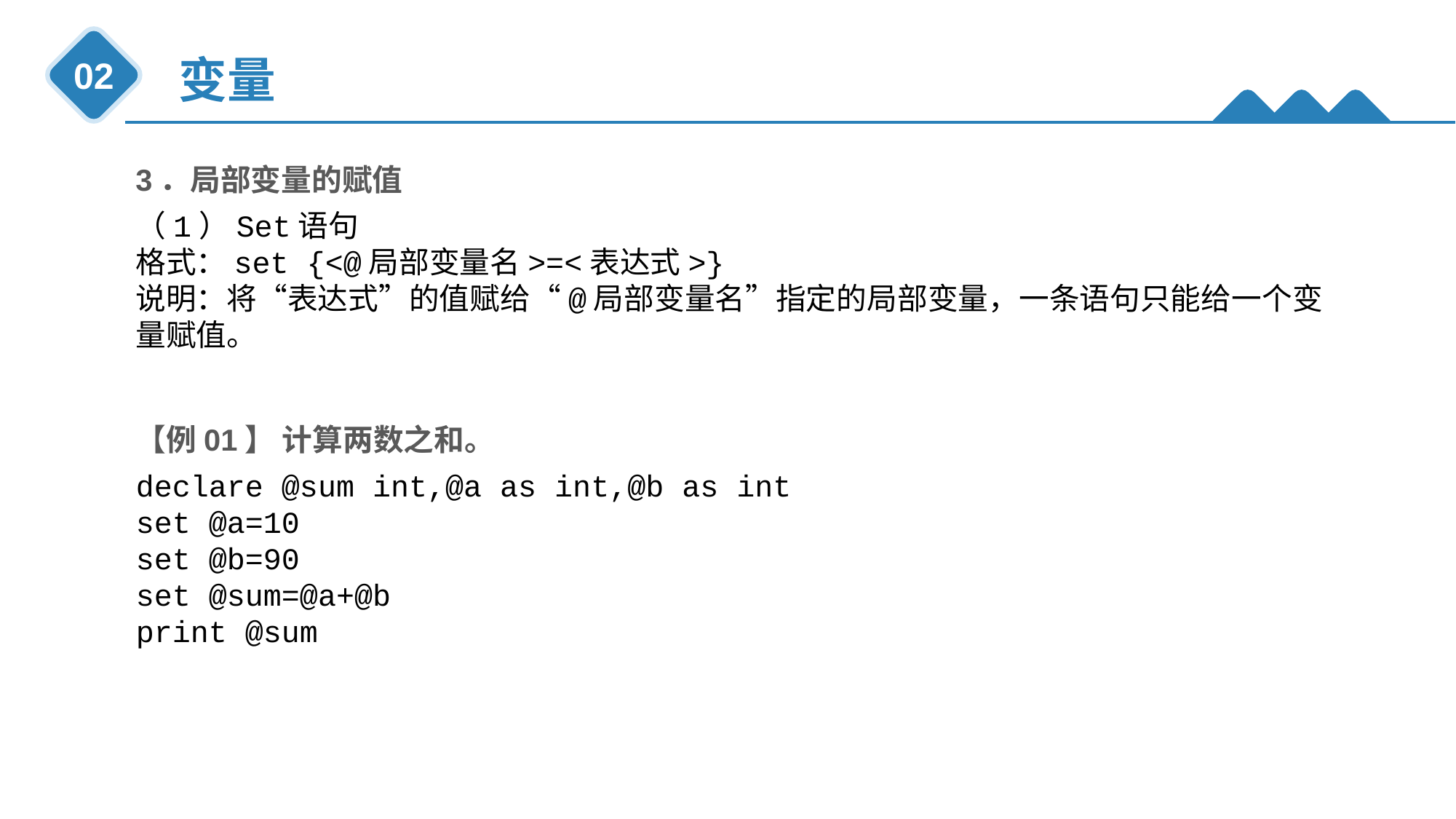

变量
02

3．局部变量的赋值
（1）Set语句
格式：set {<@局部变量名>=<表达式>}
说明：将“表达式”的值赋给“@局部变量名”指定的局部变量，一条语句只能给一个变量赋值。
【例01】 计算两数之和。
declare @sum int,@a as int,@b as int
set @a=10
set @b=90
set @sum=@a+@b
print @sum